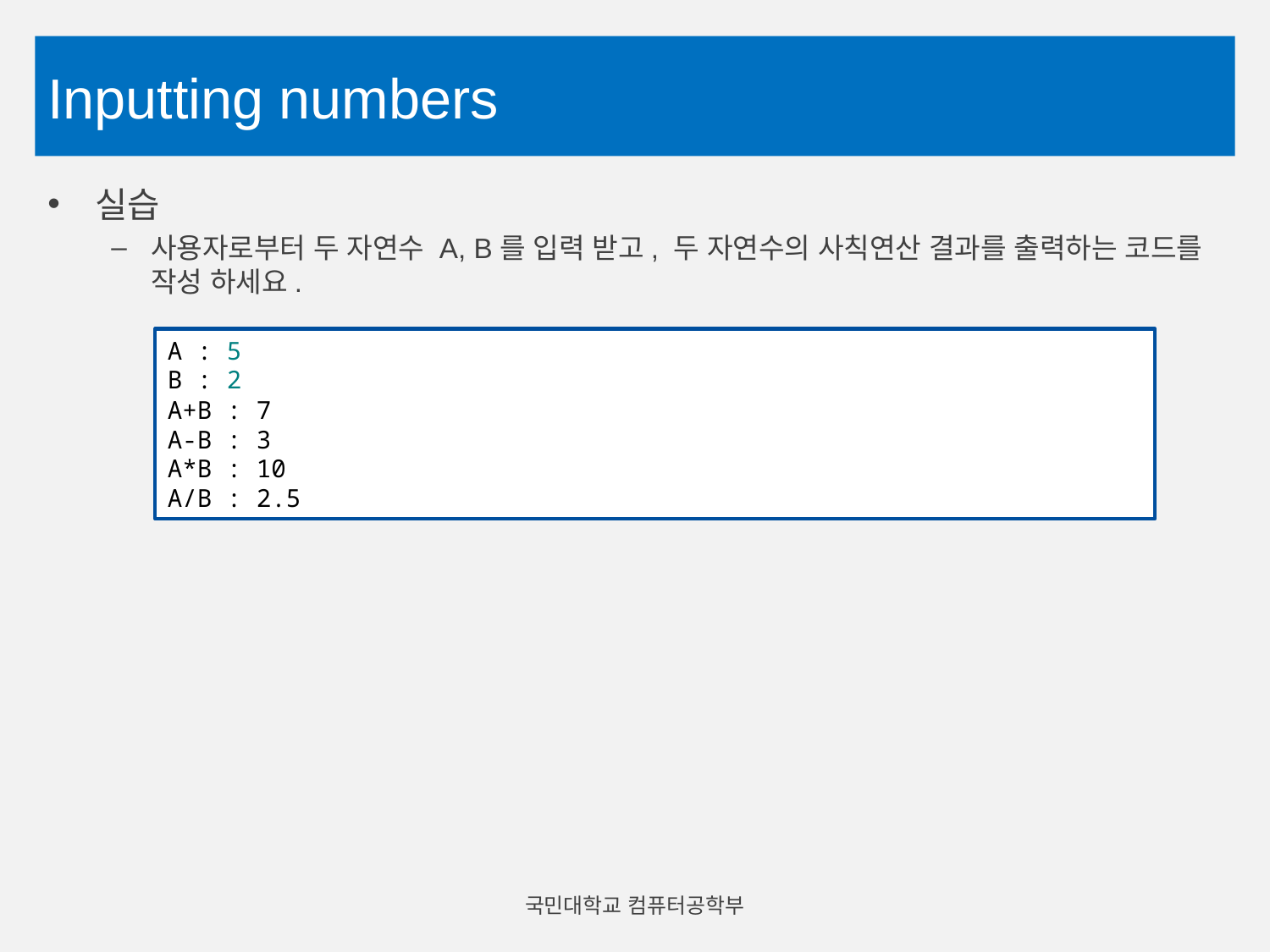

# Inputting numbers
실습
사용자로부터 두 자연수 A, B를 입력 받고, 두 자연수의 사칙연산 결과를 출력하는 코드를 작성 하세요.
A : 5
B : 2
A+B : 7
A-B : 3
A*B : 10
A/B : 2.5
국민대학교 컴퓨터공학부